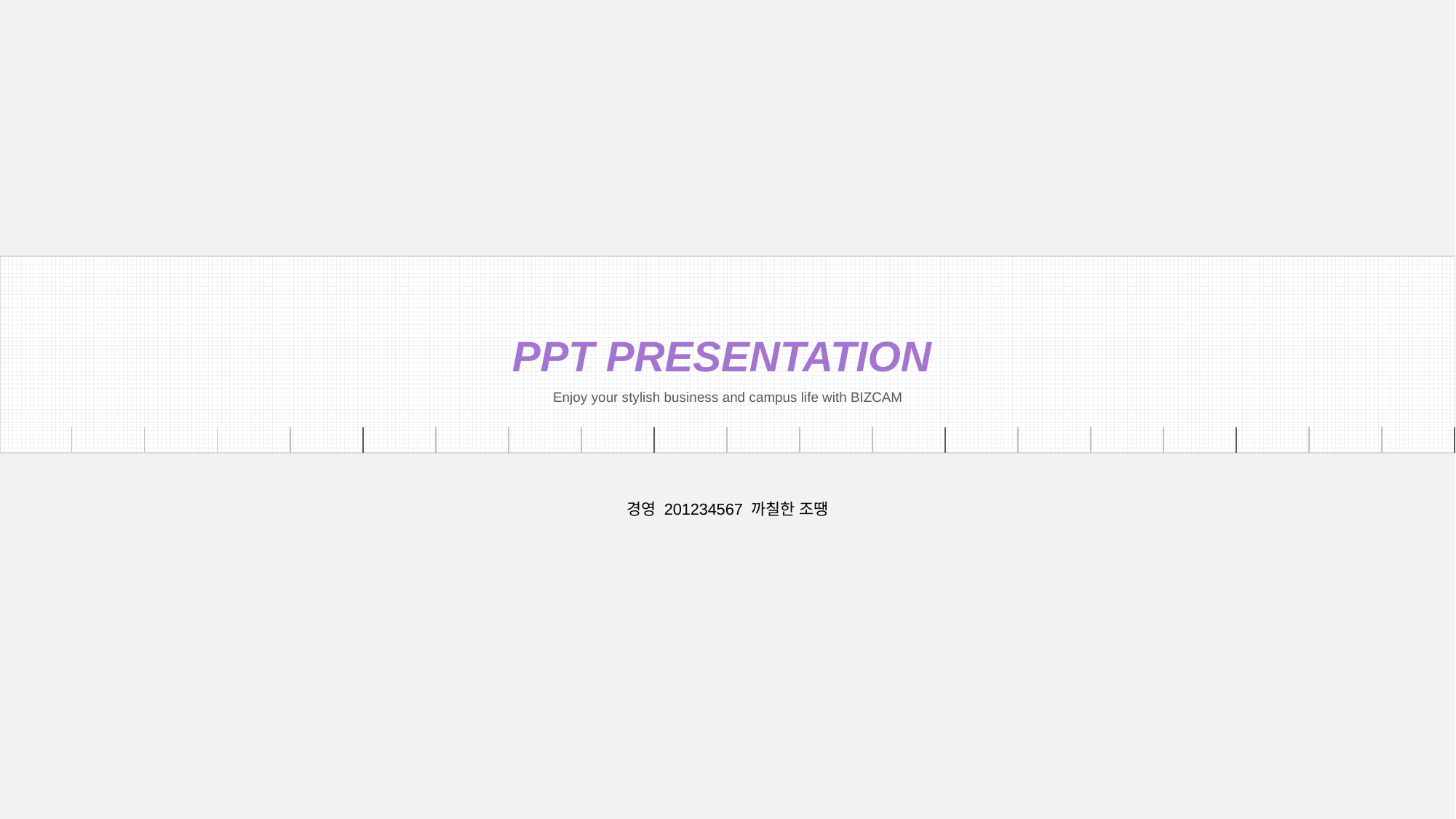

PPT PRESENTATION
Enjoy your stylish business and campus life with BIZCAM
|  |  |  |  |  |  |  |  |  |  |  |  |  |  |  |  |  |  |  |  |
| --- | --- | --- | --- | --- | --- | --- | --- | --- | --- | --- | --- | --- | --- | --- | --- | --- | --- | --- | --- |
경영 201234567 까칠한 조땡